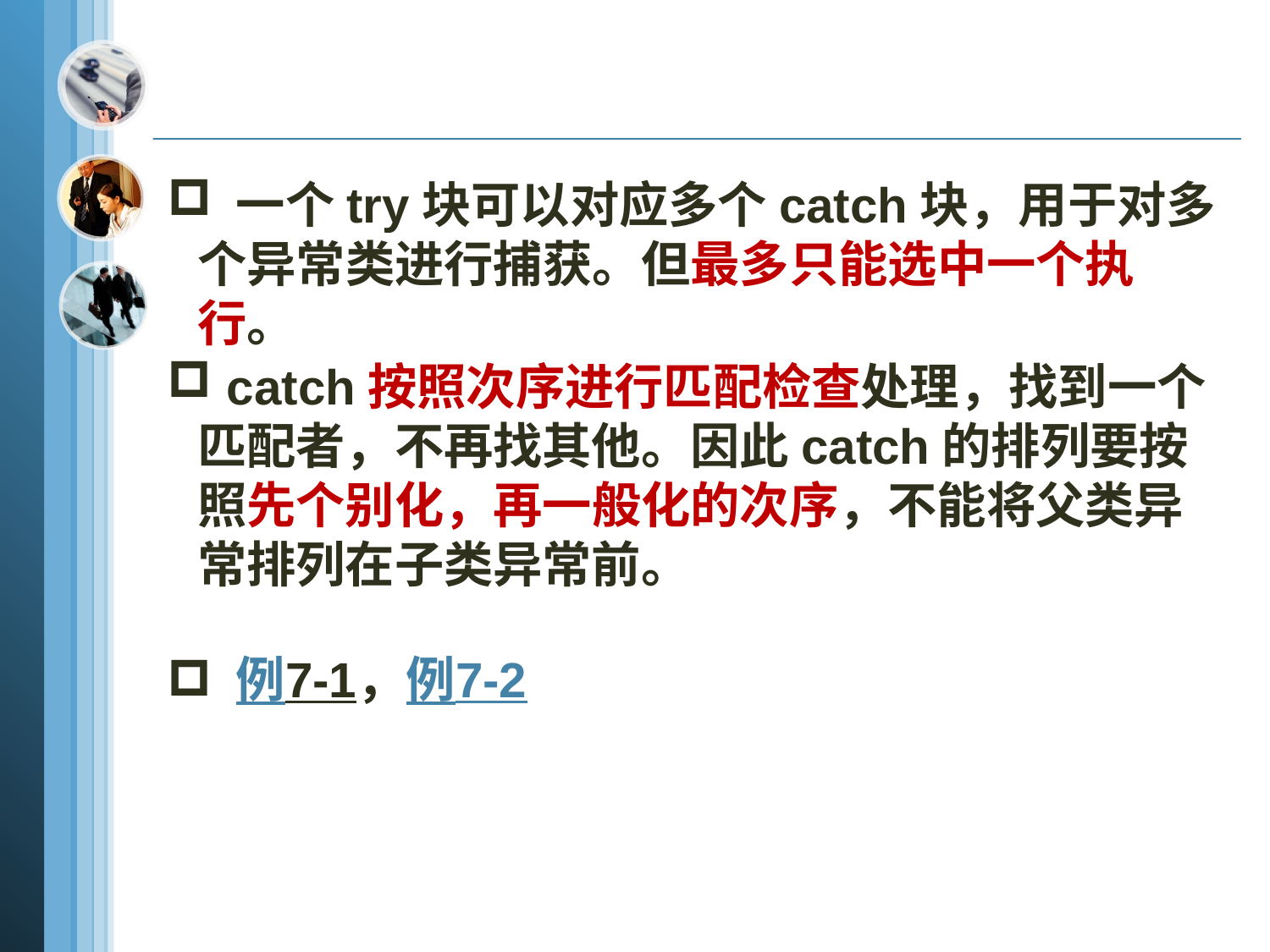

一个try块可以对应多个catch块，用于对多个异常类进行捕获。但最多只能选中一个执行。
 catch按照次序进行匹配检查处理，找到一个匹配者，不再找其他。因此catch的排列要按照先个别化，再一般化的次序，不能将父类异常排列在子类异常前。
 例7-1，例7-2